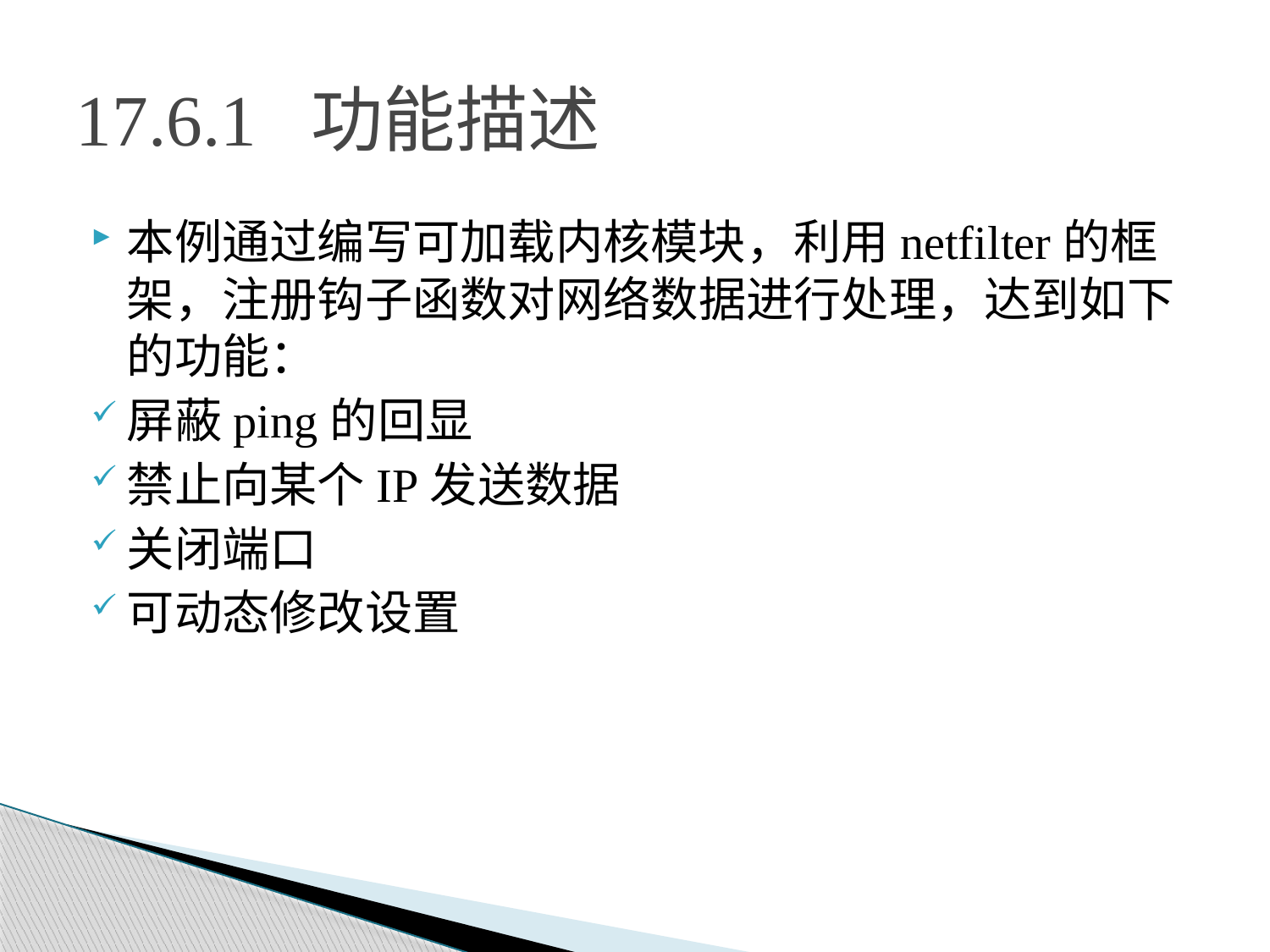

# 17.6.1  功能描述
本例通过编写可加载内核模块，利用netfilter的框架，注册钩子函数对网络数据进行处理，达到如下的功能：
屏蔽ping的回显
禁止向某个IP发送数据
关闭端口
可动态修改设置